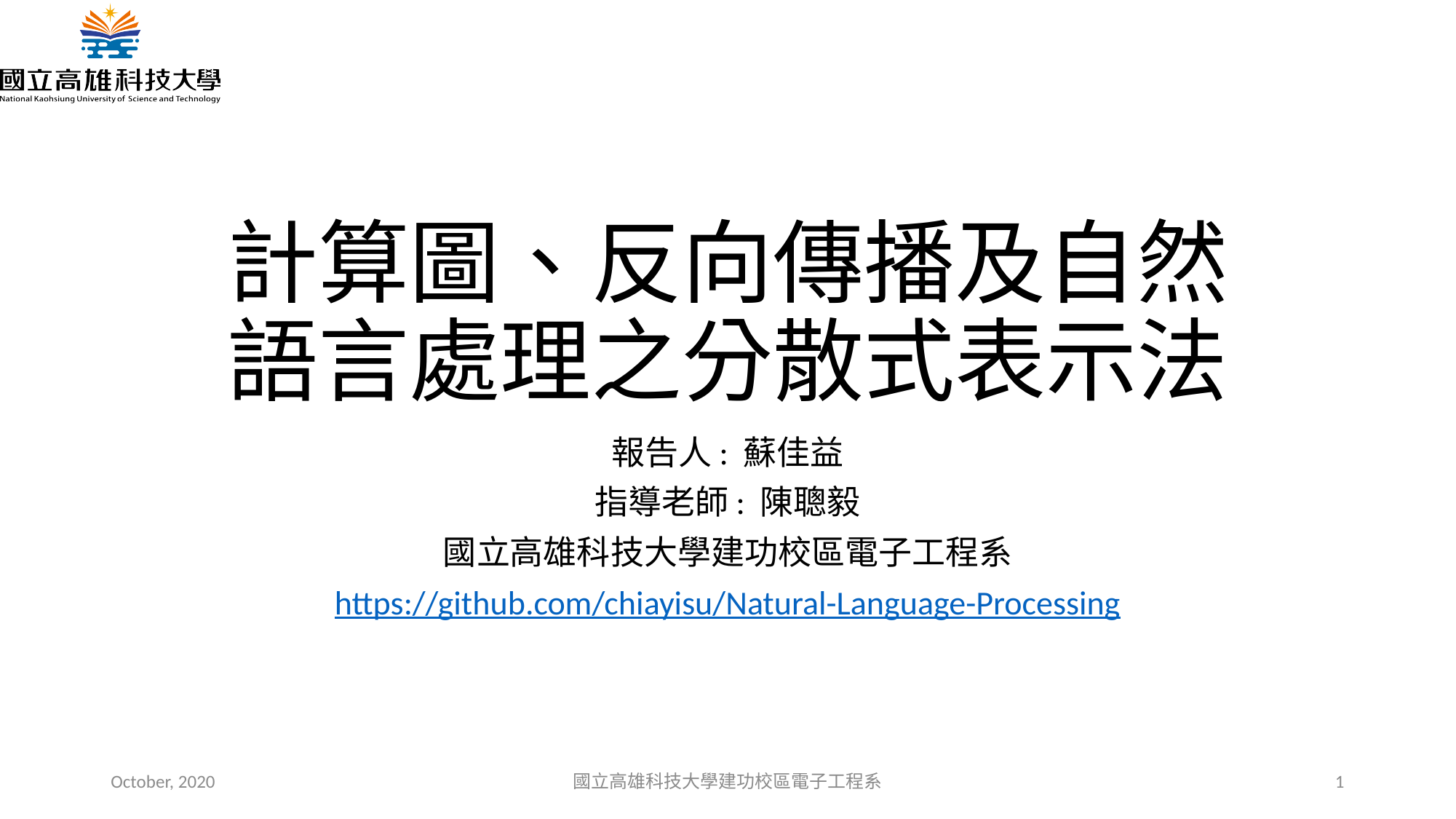

# 計算圖、反向傳播及自然語言處理之分散式表示法
報告人: 蘇佳益
指導老師: 陳聰毅
國立高雄科技大學建功校區電子工程系
https://github.com/chiayisu/Natural-Language-Processing
October, 2020
國立高雄科技大學建功校區電子工程系
1